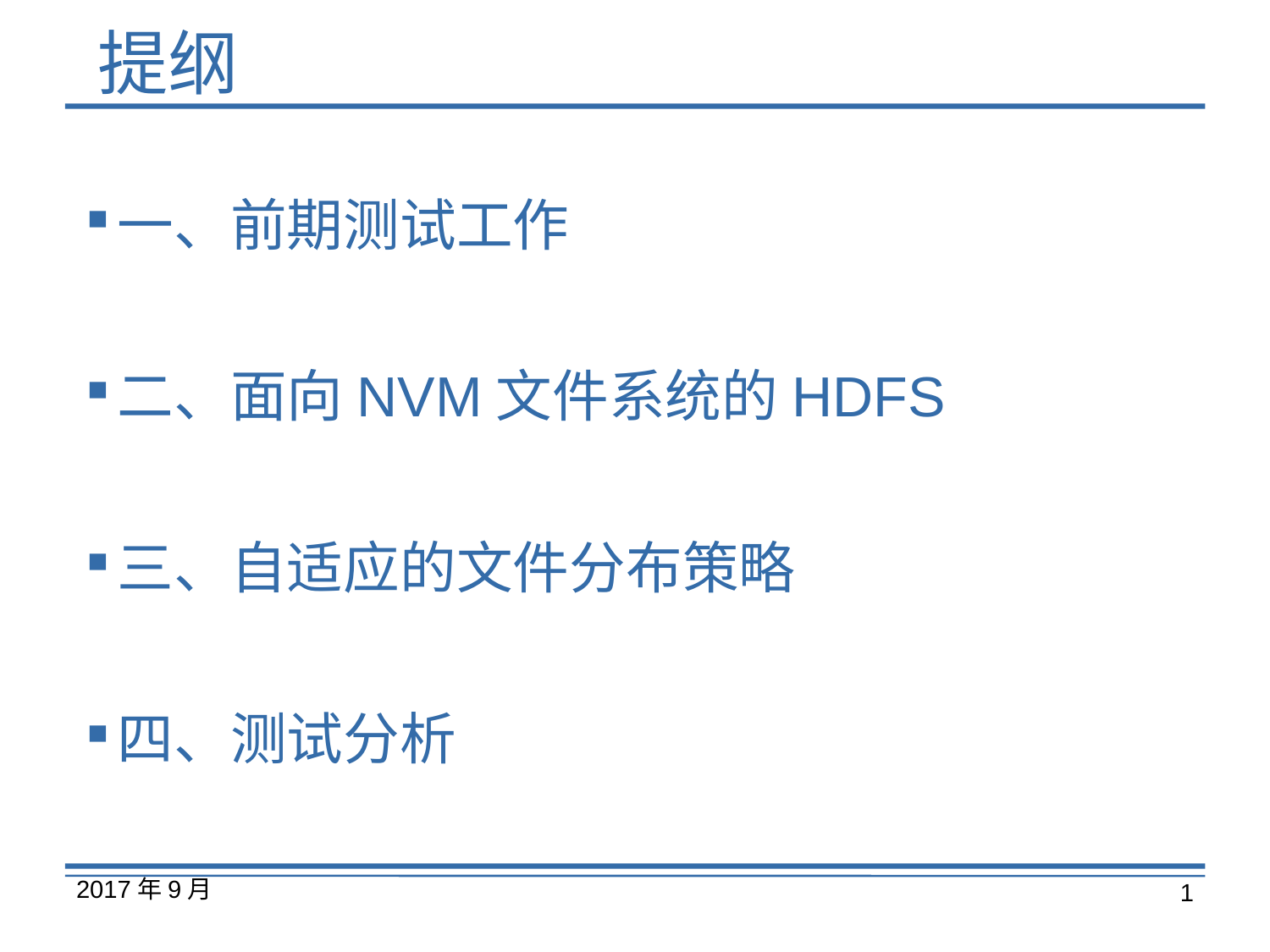

# 提纲

一、前期测试工作

二、面向NVM文件系统的HDFS

三、自适应的文件分布策略

四、测试分析

2017年9月
1